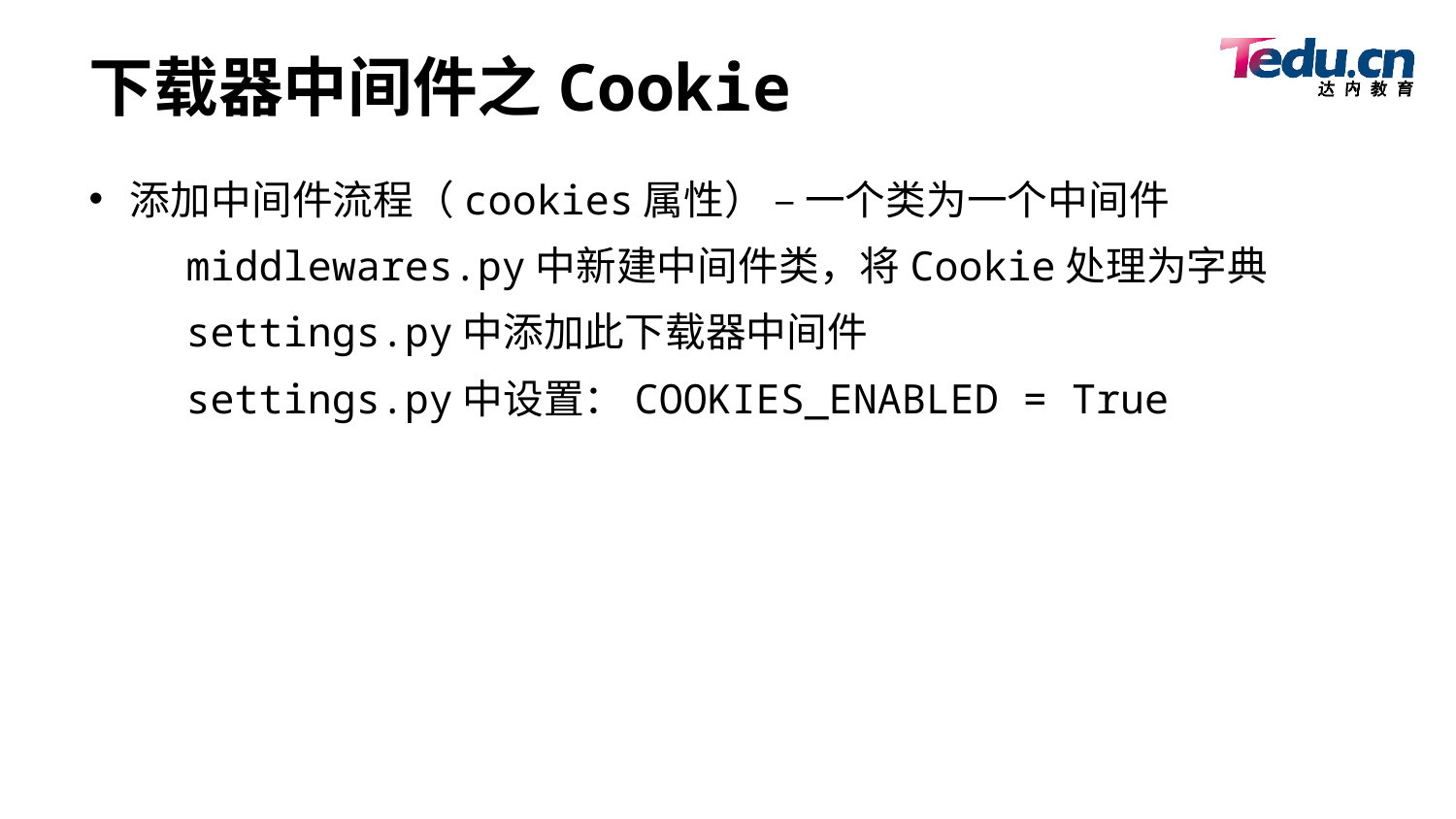

# 下载器中间件之Cookie
添加中间件流程（cookies属性） – 一个类为一个中间件
    middlewares.py中新建中间件类，将Cookie处理为字典
    settings.py中添加此下载器中间件
    settings.py中设置：COOKIES_ENABLED = True